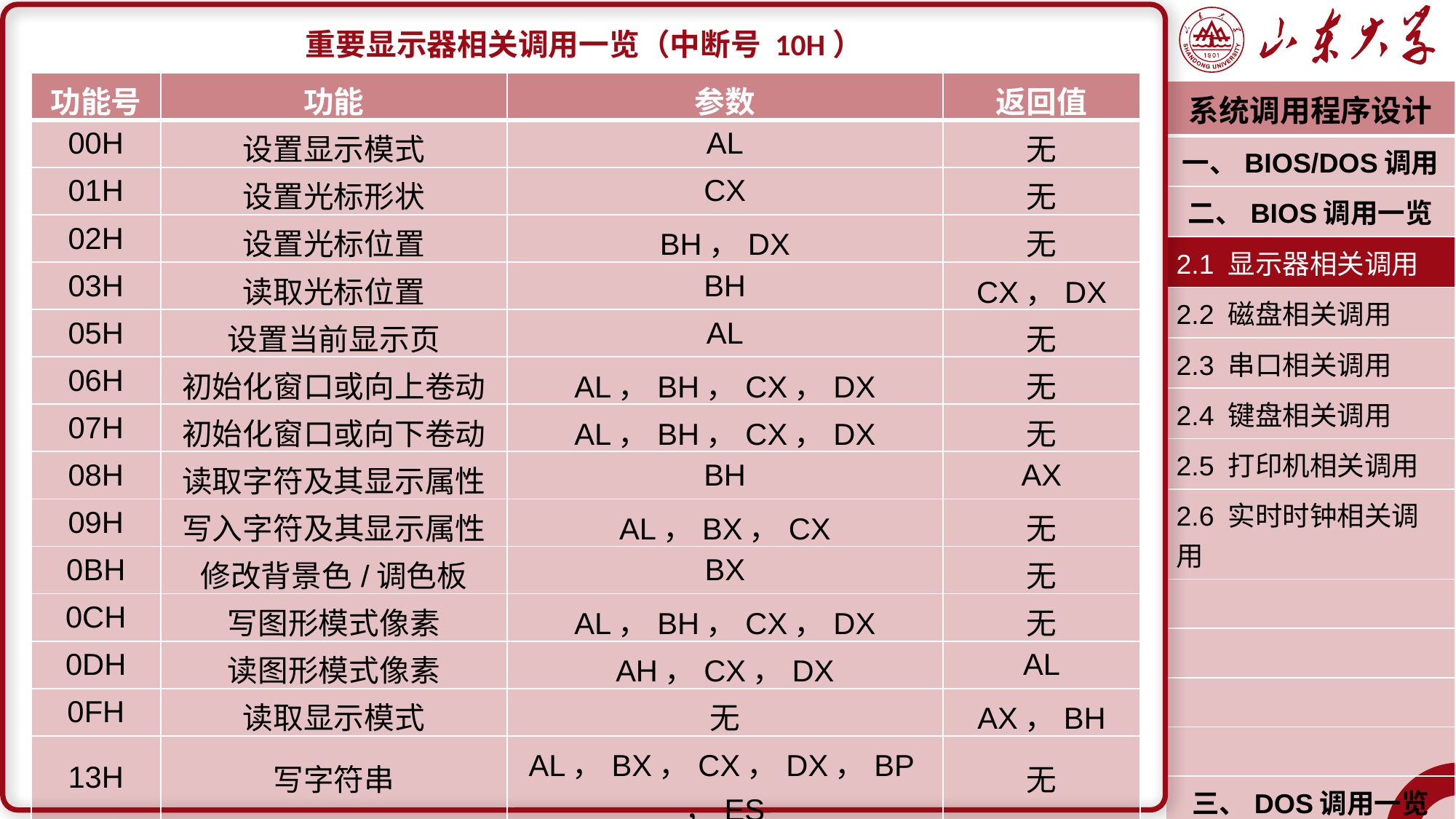

重要显示器相关调用一览（中断号 10H）
| 功能号 | 功能 | 参数 | 返回值 |
| --- | --- | --- | --- |
| 00H | 设置显示模式 | AL | 无 |
| 01H | 设置光标形状 | CX | 无 |
| 02H | 设置光标位置 | BH，DX | 无 |
| 03H | 读取光标位置 | BH | CX，DX |
| 05H | 设置当前显示页 | AL | 无 |
| 06H | 初始化窗口或向上卷动 | AL，BH，CX，DX | 无 |
| 07H | 初始化窗口或向下卷动 | AL，BH，CX，DX | 无 |
| 08H | 读取字符及其显示属性 | BH | AX |
| 09H | 写入字符及其显示属性 | AL，BX，CX | 无 |
| 0BH | 修改背景色/调色板 | BX | 无 |
| 0CH | 写图形模式像素 | AL，BH，CX，DX | 无 |
| 0DH | 读图形模式像素 | AH，CX，DX | AL |
| 0FH | 读取显示模式 | 无 | AX，BH |
| 13H | 写字符串 | AL，BX，CX，DX，BP，ES | 无 |
| 系统调用程序设计 |
| --- |
| 一、BIOS/DOS调用 |
| 二、BIOS调用一览 |
| 2.1 显示器相关调用 |
| 2.2 磁盘相关调用 |
| 2.3 串口相关调用 |
| 2.4 键盘相关调用 |
| 2.5 打印机相关调用 |
| 2.6 实时时钟相关调用 |
|  |
|  |
|  |
|  |
| 三、DOS调用一览 |
| 潘润宇 2022.10 |